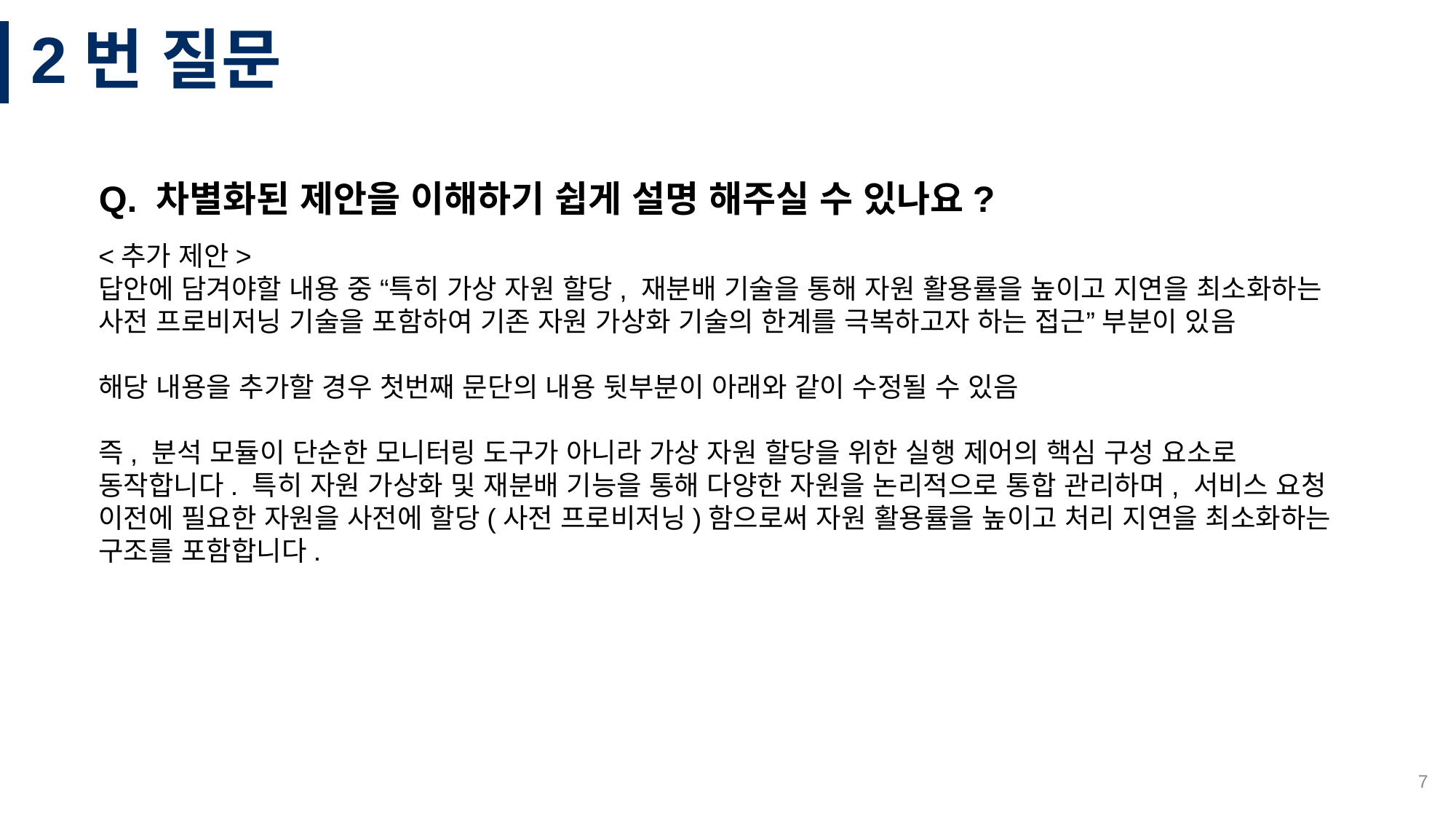

# 2번 질문
Q. 차별화된 제안을 이해하기 쉽게 설명 해주실 수 있나요?
<추가 제안>
답안에 담겨야할 내용 중 “특히 가상 자원 할당, 재분배 기술을 통해 자원 활용률을 높이고 지연을 최소화하는 사전 프로비저닝 기술을 포함하여 기존 자원 가상화 기술의 한계를 극복하고자 하는 접근” 부분이 있음

해당 내용을 추가할 경우 첫번째 문단의 내용 뒷부분이 아래와 같이 수정될 수 있음

즉, 분석 모듈이 단순한 모니터링 도구가 아니라 가상 자원 할당을 위한 실행 제어의 핵심 구성 요소로 동작합니다. 특히 자원 가상화 및 재분배 기능을 통해 다양한 자원을 논리적으로 통합 관리하며, 서비스 요청 이전에 필요한 자원을 사전에 할당(사전 프로비저닝)함으로써 자원 활용률을 높이고 처리 지연을 최소화하는 구조를 포함합니다.

7